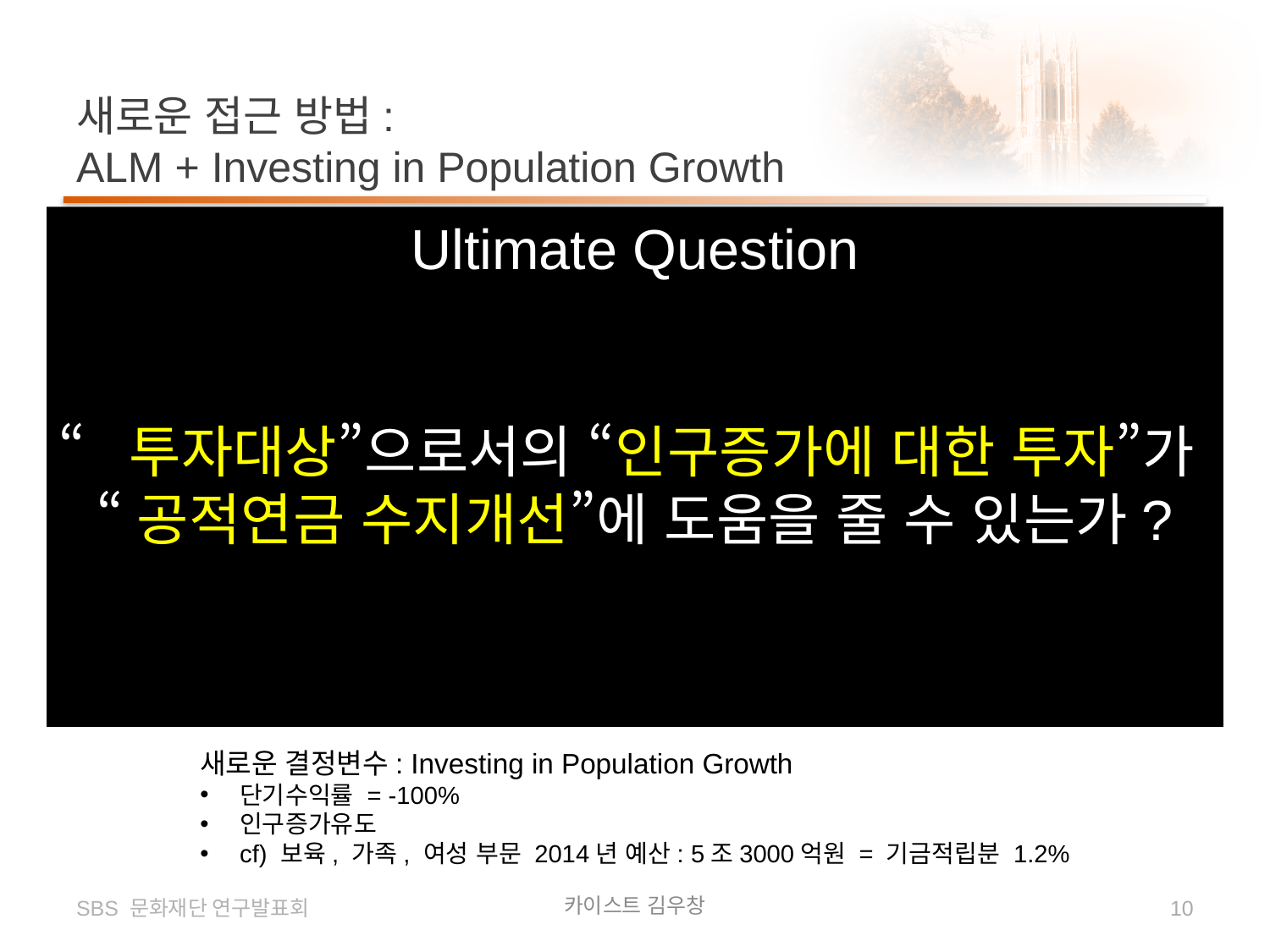

# 새로운 접근 방법: ALM + Investing in Population Growth
Ultimate Question

“투자대상”으로서의 “인구증가에 대한 투자”가
“공적연금 수지개선”에 도움을 줄 수 있는가?

새로운 ALM 범위

외생변수

기존의 ALM 범위

외생변수
|  |  |  |  |  |  |
| --- | --- | --- | --- | --- | --- |
| 가입자 |  | 기여분 |  | 국민연금 |  |
|  |  |  |  |  | 지급분 |
|  |  |  |  |  |  |
| 정부 |  |  |  | 은퇴자 |  |
|  |  |  |  |  |  |
|  |  |  |  |  |  |
인구구조 변화문제
가입자 수 변화: 미래 기여분 변화
은퇴자 수 변화: 미래 지급분 변화
인구변화로 인한 경제성장변화
…
금융자산 (주식, 채권 등) 배분문제
수익률 최대화
하방위험 최소화
자산/부채 비율 최대화
…
                       +
새로운 결정변수: Investing in Population Growth
단기수익률 = -100%
인구증가유도
cf) 보육, 가족, 여성 부문 2014년 예산: 5조3000억원 = 기금적립분 1.2%
SBS 문화재단 연구발표회
카이스트 김우창
10